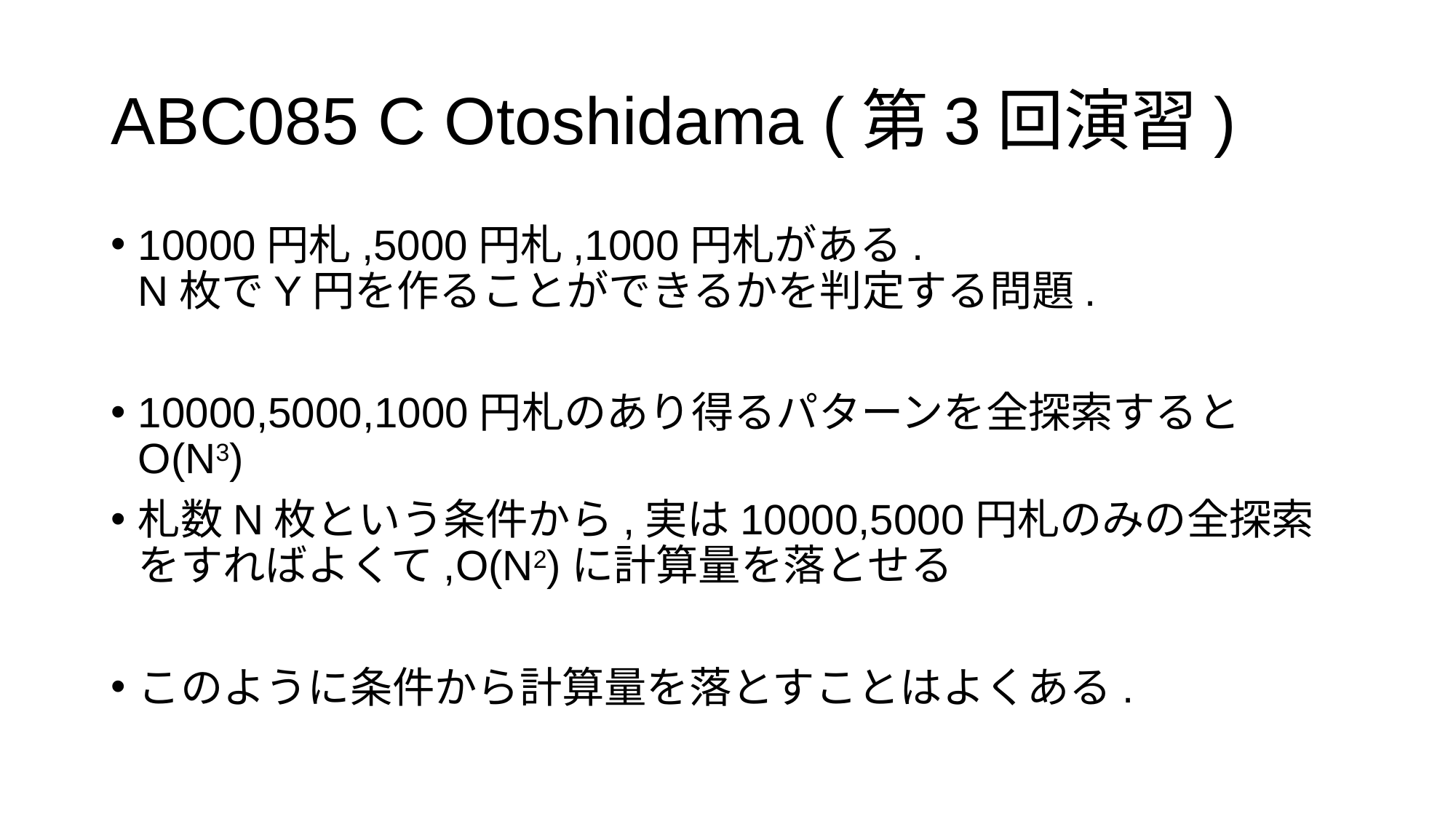

# ABC085 C Otoshidama (第3回演習)
10000円札,5000円札,1000円札がある.
N枚でY円を作ることができるかを判定する問題.

10000,5000,1000円札のあり得るパターンを全探索するとO(N3)
札数N枚という条件から,実は10000,5000円札のみの全探索をすればよくて,O(N2)に計算量を落とせる

このように条件から計算量を落とすことはよくある.